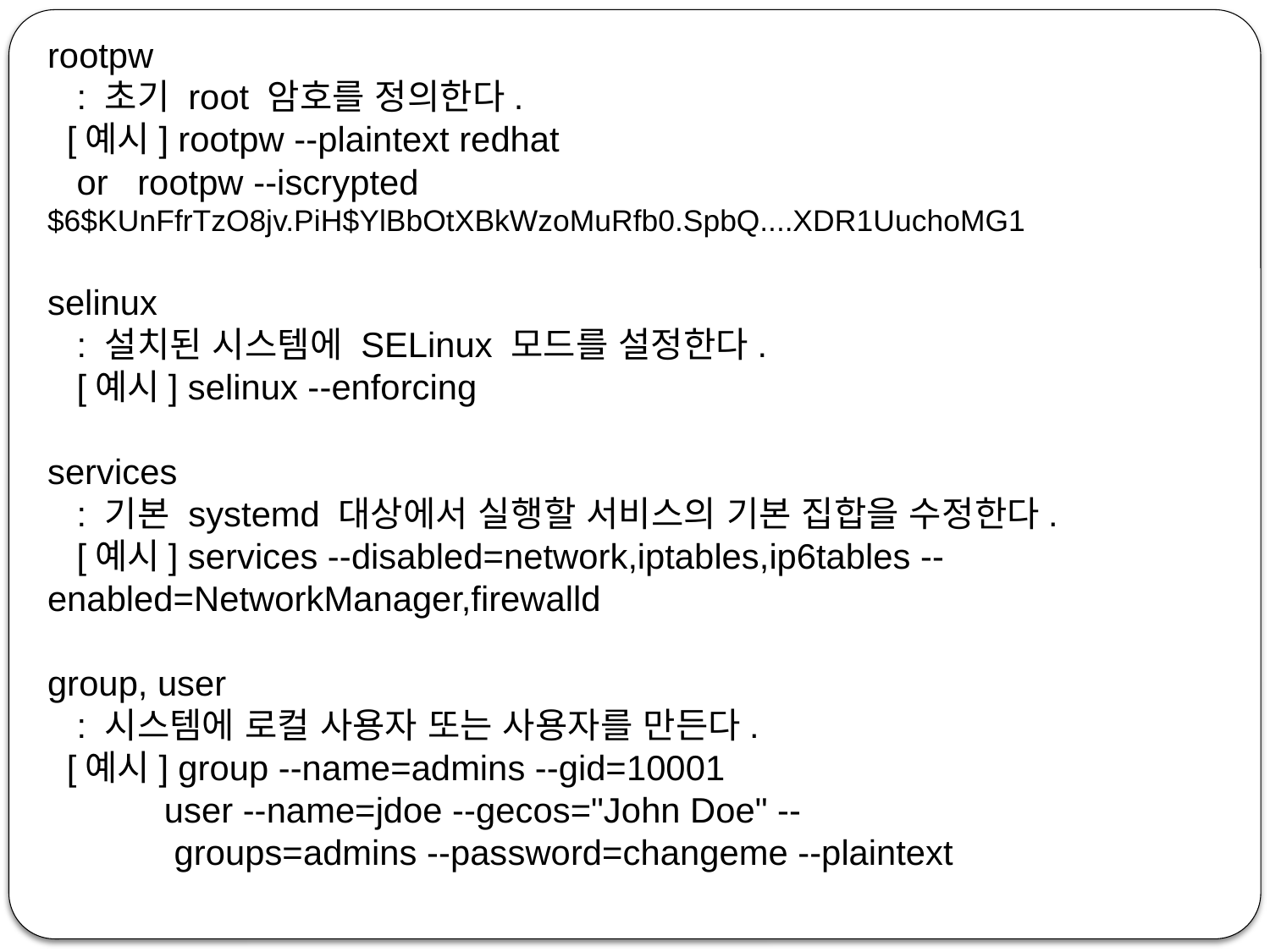

rootpw
   : 초기 root 암호를 정의한다.
  [예시] rootpw --plaintext redhat
   or   rootpw --iscrypted $6$KUnFfrTzO8jv.PiH$YlBbOtXBkWzoMuRfb0.SpbQ....XDR1UuchoMG1

selinux
   : 설치된 시스템에 SELinux 모드를 설정한다.
   [예시] selinux --enforcing

services
   : 기본 systemd 대상에서 실행할 서비스의 기본 집합을 수정한다.
   [예시] services --disabled=network,iptables,ip6tables --enabled=NetworkManager,firewalld

group, user
   : 시스템에 로컬 사용자 또는 사용자를 만든다.
  [예시] group --name=admins --gid=10001
            user --name=jdoe --gecos="John Doe" --
             groups=admins --password=changeme --plaintext